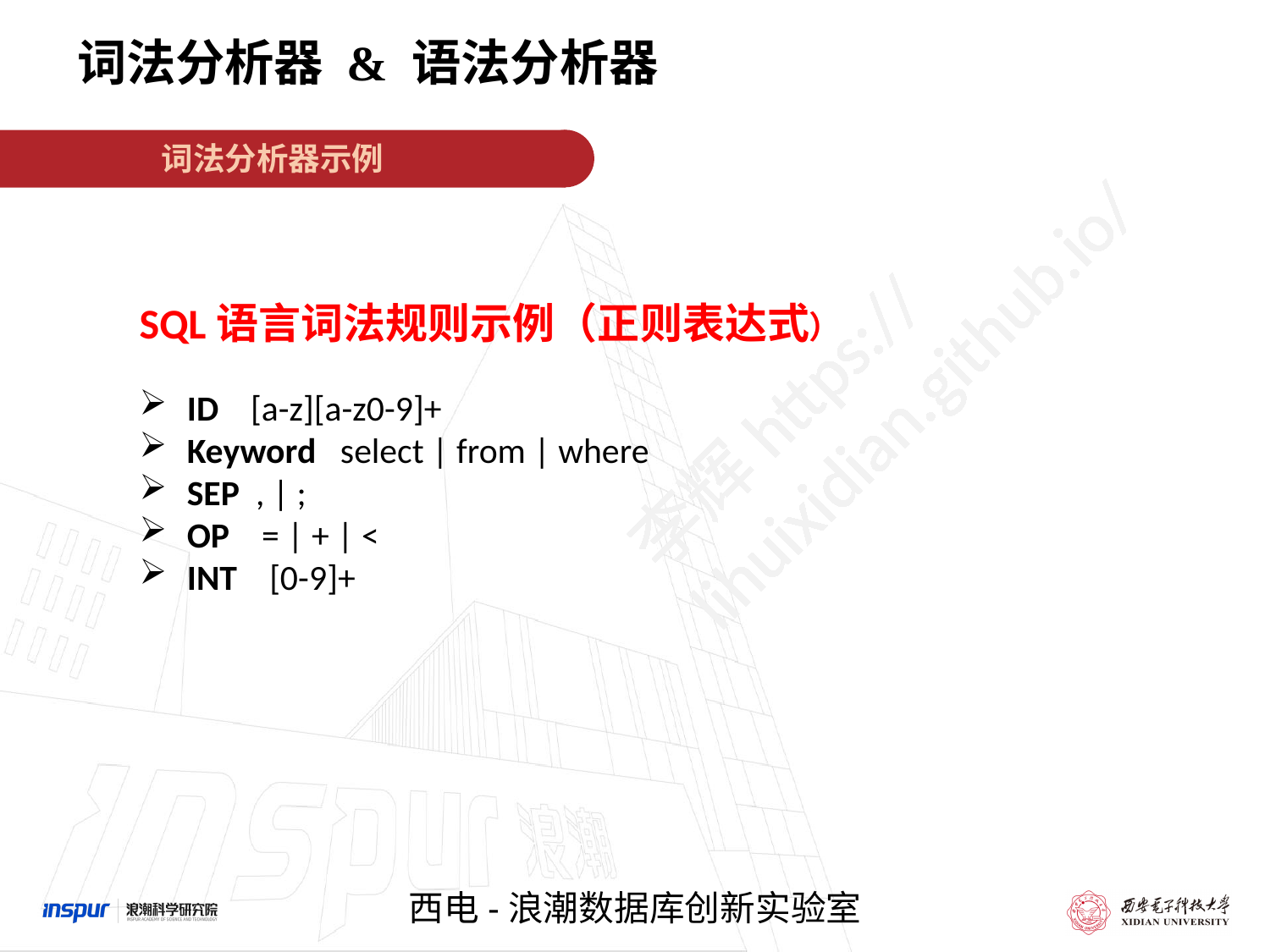

词法分析器 & 语法分析器

词法分析器示例
SQL语言词法规则示例（正则表达式）

ID    [a-z][a-z0-9]+
Keyword   select | from | where
SEP  , | ;
OP    = | + | <
INT    [0-9]+